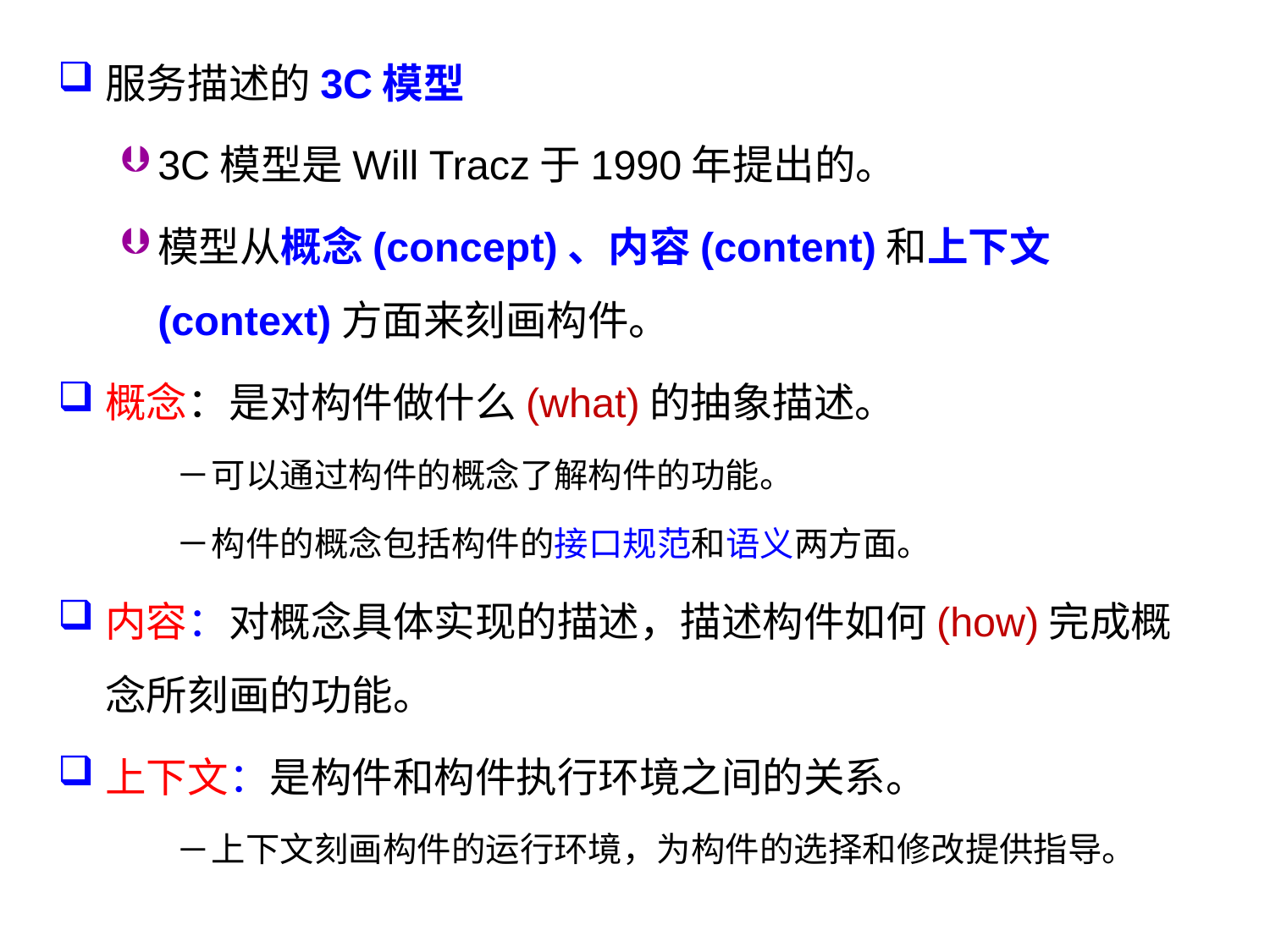

服务描述的3C模型
3C模型是Will Tracz于1990年提出的。
模型从概念(concept)、内容(content)和上下文(context)方面来刻画构件。
概念：是对构件做什么(what)的抽象描述。
可以通过构件的概念了解构件的功能。
构件的概念包括构件的接口规范和语义两方面。
内容：对概念具体实现的描述，描述构件如何(how)完成概念所刻画的功能。
上下文：是构件和构件执行环境之间的关系。
上下文刻画构件的运行环境，为构件的选择和修改提供指导。
5